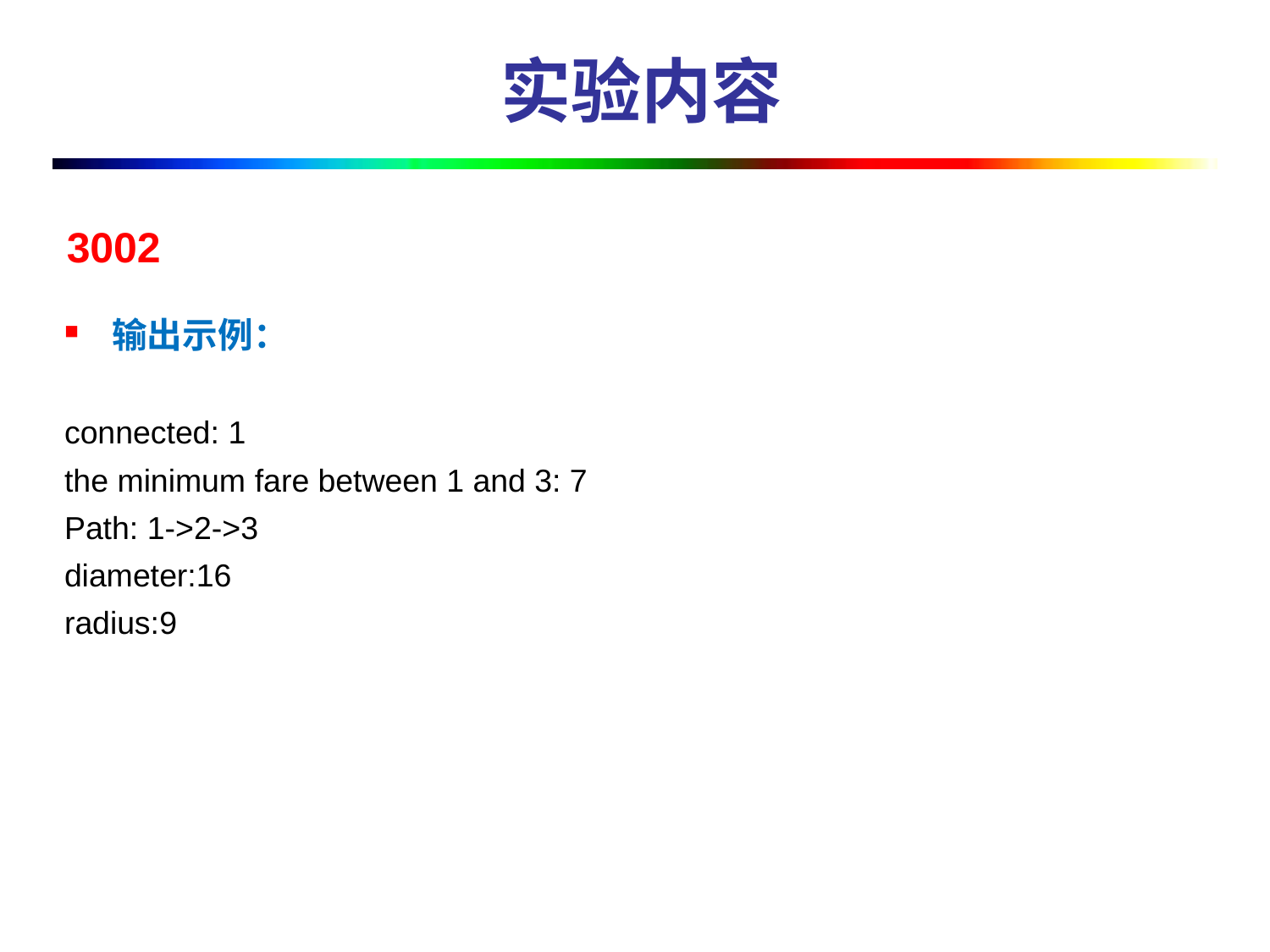

# 实验内容
3002

输出示例：

connected: 1
the minimum fare between 1 and 3: 7
Path: 1->2->3
diameter:16
radius:9